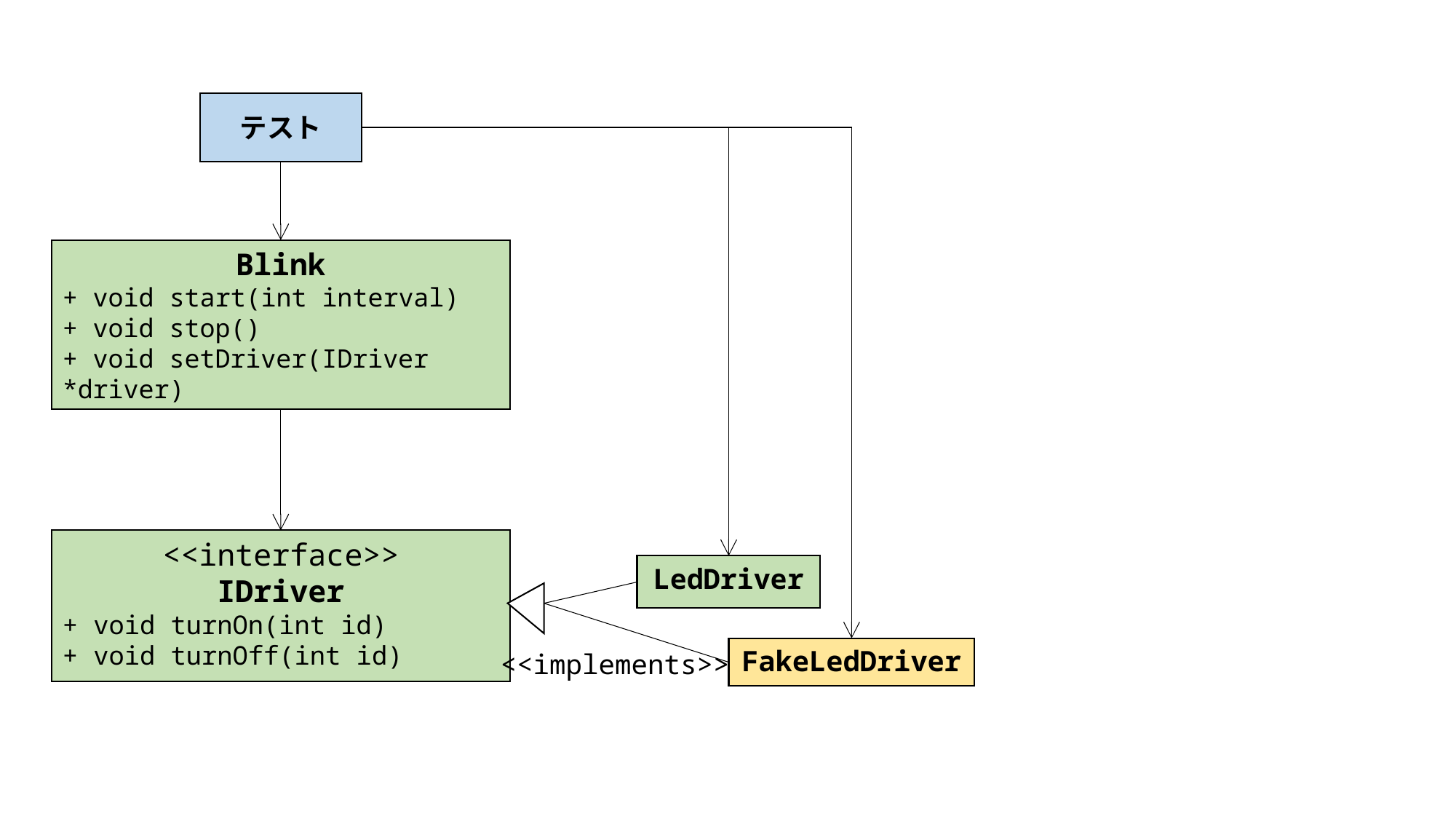

テスト
Blink
+ void start(int interval)
+ void stop()
+ void setDriver(IDriver *driver)
<<interface>>
IDriver
+ void turnOn(int id)
+ void turnOff(int id)
LedDriver

FakeLedDriver
<<implements>>